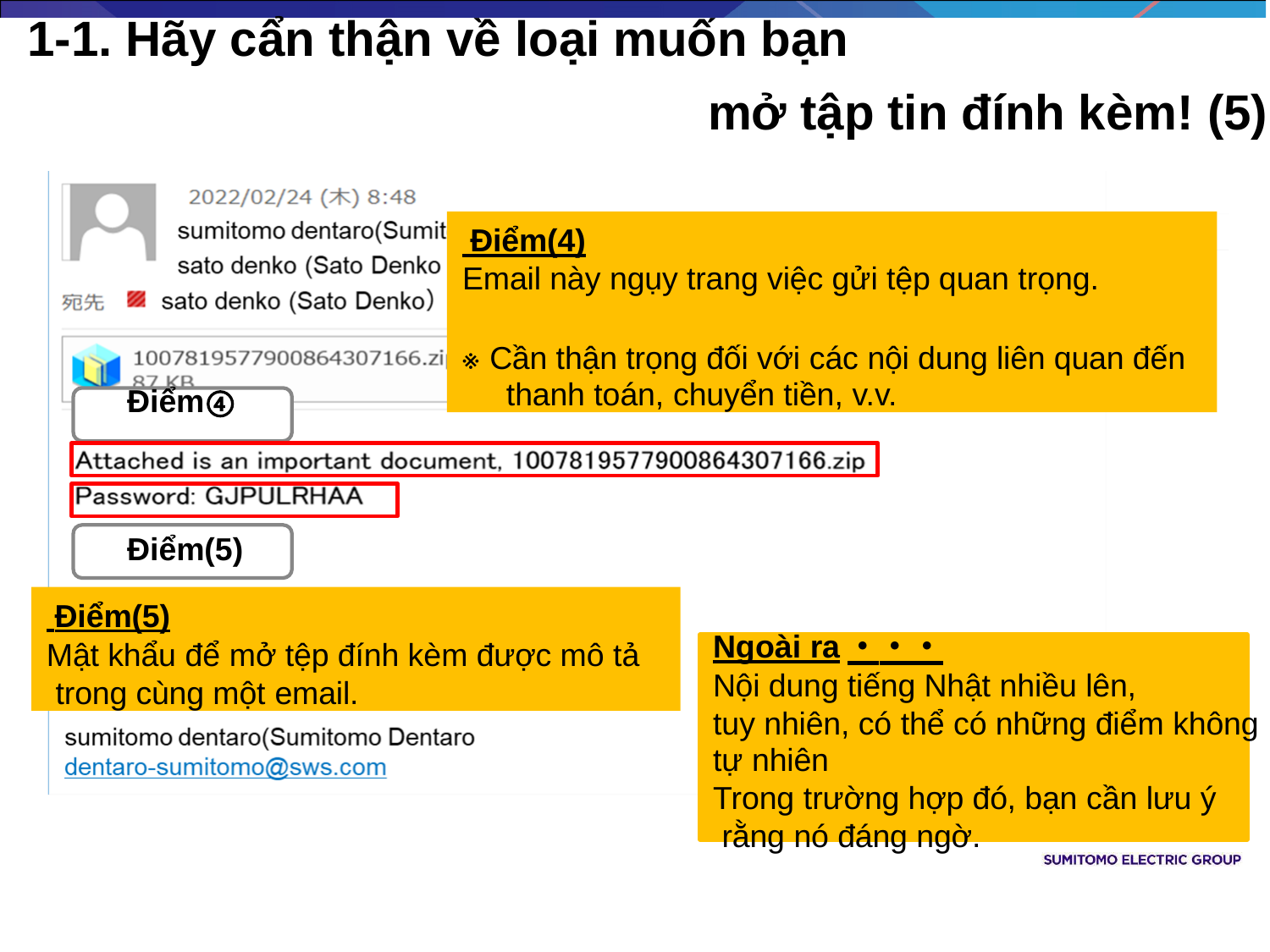

# 1-1. Hãy cẩn thận về loại muốn bạn
mở tập tin đính kèm! (5)

 Điểm(4)
Email này ngụy trang việc gửi tệp quan trọng.

※ Cần thận trọng đối với các nội dung liên quan đến  thanh toán, chuyển tiền, v.v.
Điểm④

Điểm(5)
 Điểm(5)
Mật khẩu để mở tệp đính kèm được mô tả  trong cùng một email.
Ngoài ra・・・
Nội dung tiếng Nhật nhiều lên,

tuy nhiên, có thể có những điểm không
tự nhiên
Trong trường hợp đó, bạn cần lưu ý  rằng nó đáng ngờ.